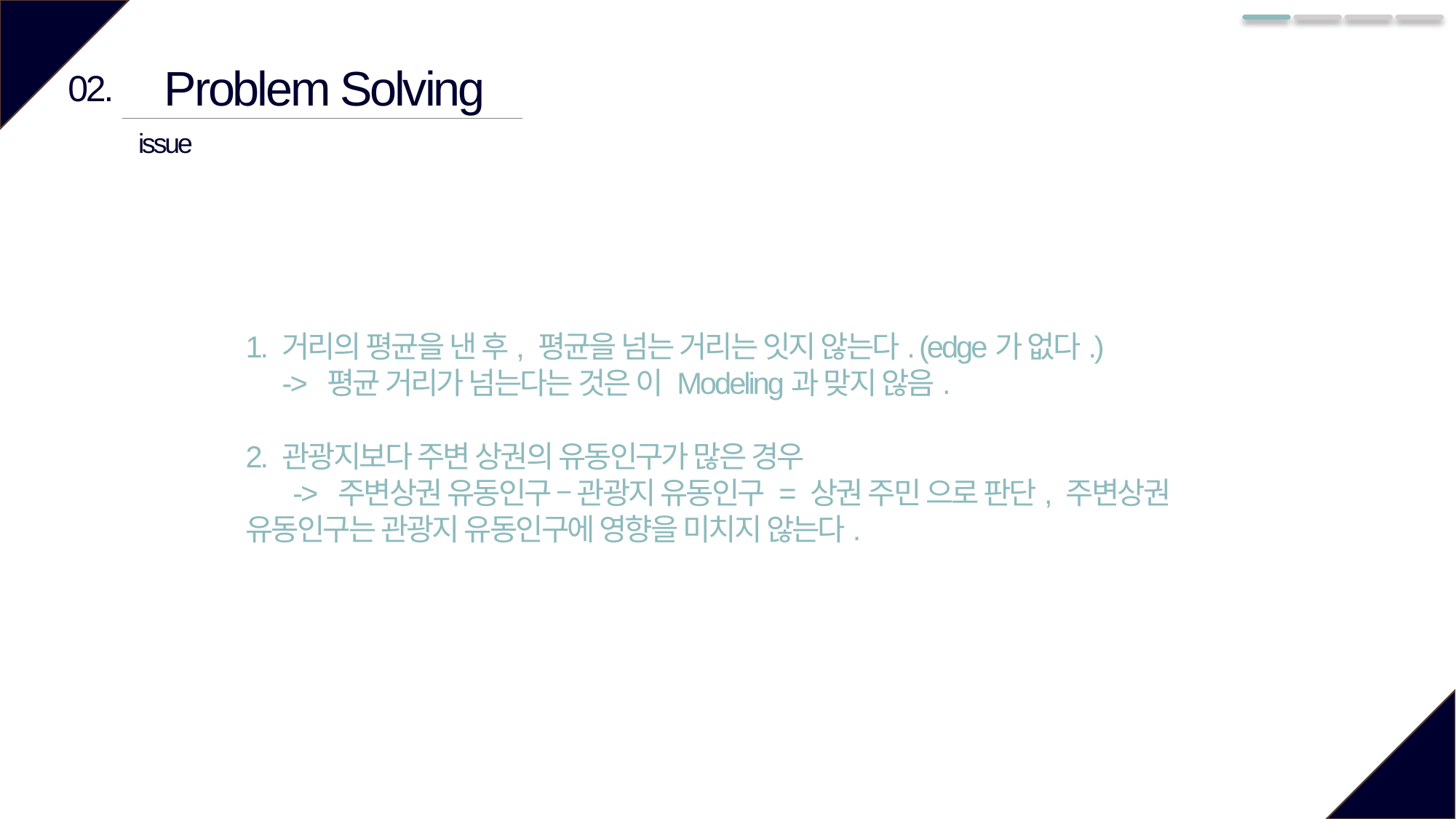

Problem Solving
02.
issue
1. 거리의 평균을 낸 후, 평균을 넘는 거리는 잇지 않는다. (edge가 없다.)
      ->  평균 거리가 넘는다는 것은 이 Modeling과 맞지 않음.

2. 관광지보다 주변 상권의 유동인구가 많은 경우
      ->  주변상권 유동인구 – 관광지 유동인구 = 상권 주민 으로 판단, 주변상권 유동인구는 관광지 유동인구에 영향을 미치지 않는다.